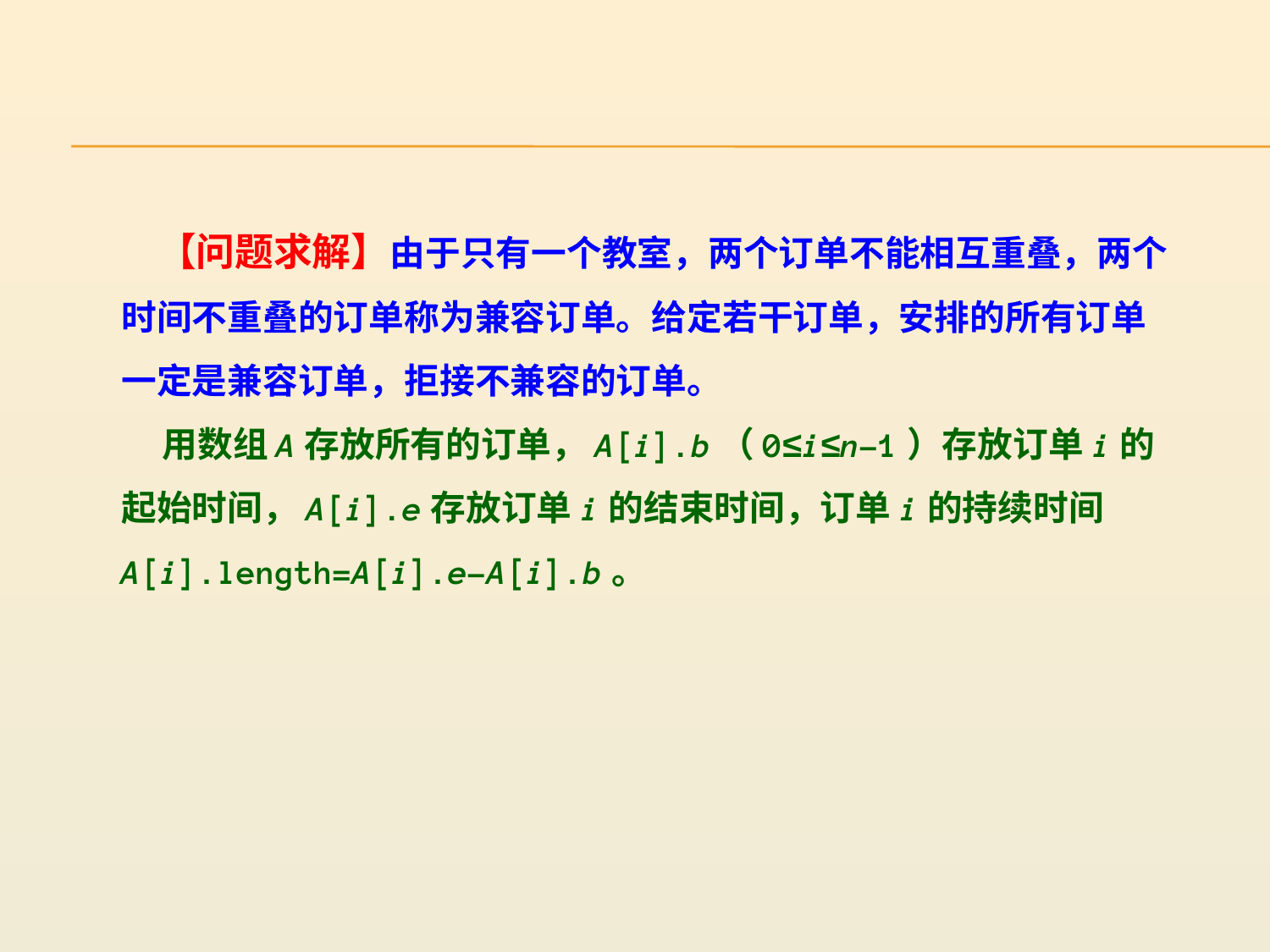

【问题求解】由于只有一个教室，两个订单不能相互重叠，两个时间不重叠的订单称为兼容订单。给定若干订单，安排的所有订单一定是兼容订单，拒接不兼容的订单。
    用数组A存放所有的订单，A[i].b（0≤i≤n-1）存放订单i的起始时间，A[i].e存放订单i的结束时间，订单i的持续时间A[i].length=A[i].e-A[i].b。